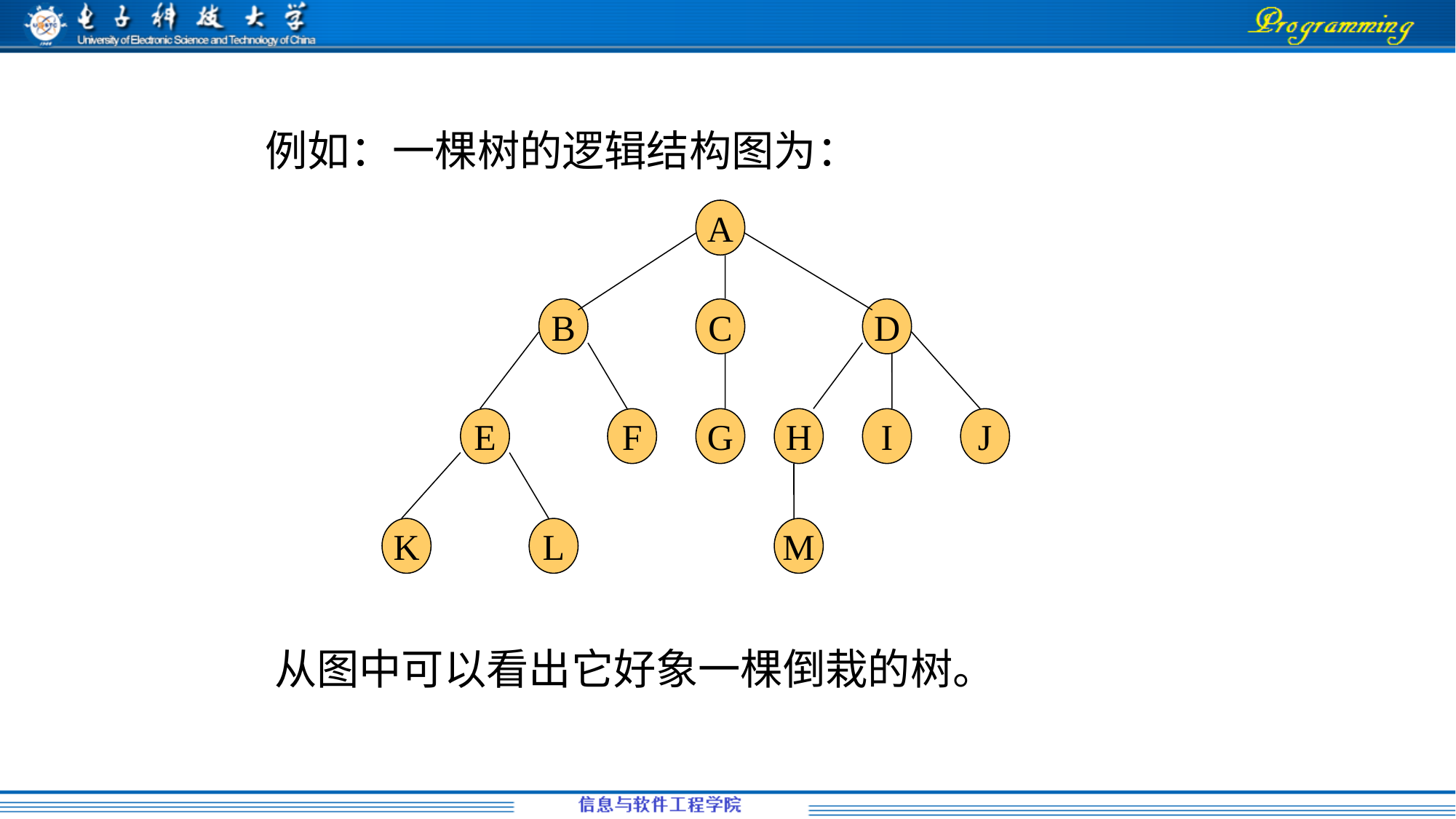

例如：一棵树的逻辑结构图为：
A

B
C
D

E
F
G
H
I
J

K
L
M
从图中可以看出它好象一棵倒栽的树。